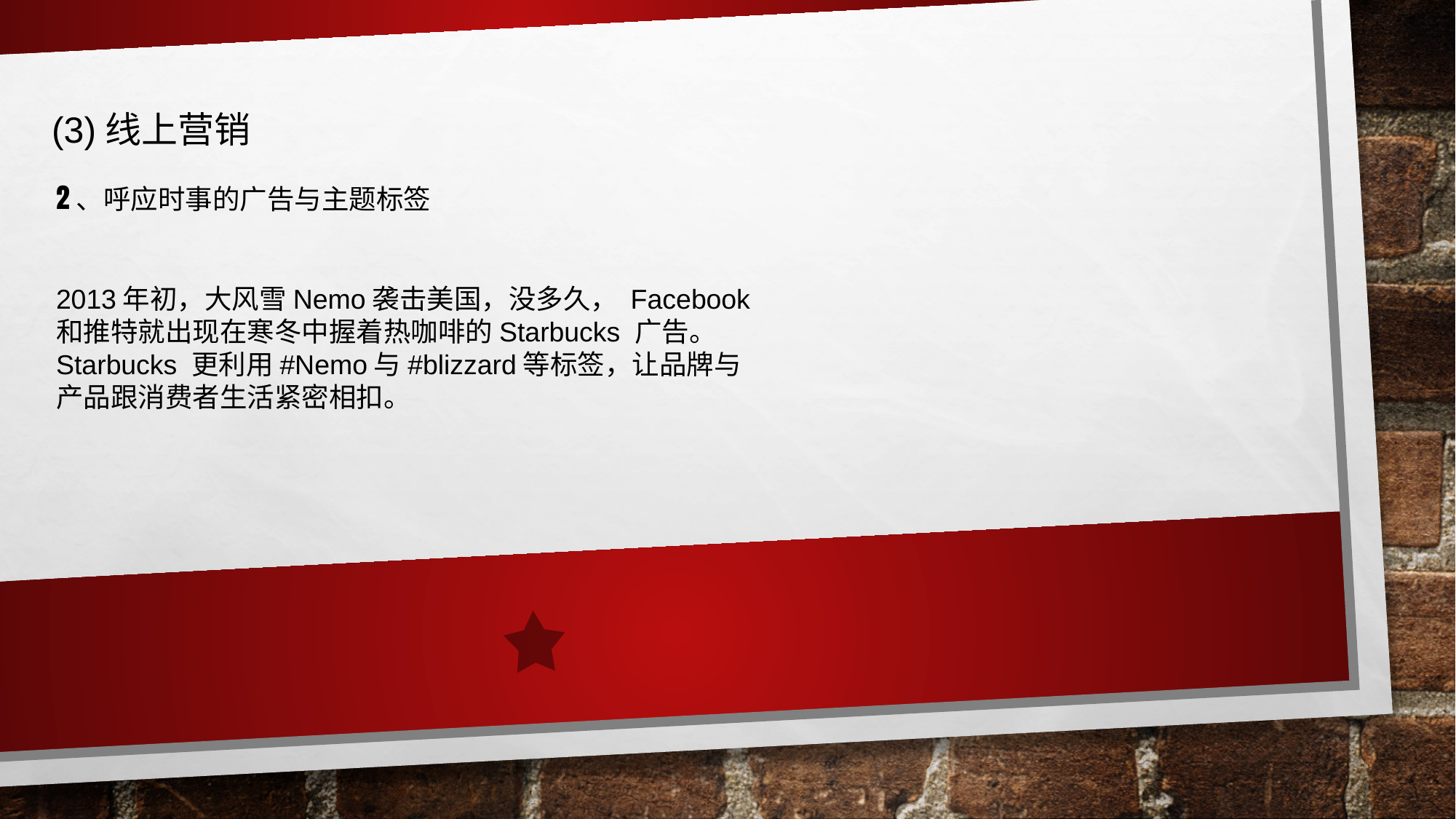

(3)线上营销
2、呼应时事的广告与主题标签
2013年初，大风雪Nemo袭击美国，没多久， Facebook 和推特就出现在寒冬中握着热咖啡的Starbucks 广告。 Starbucks 更利用#Nemo与#blizzard等标签，让品牌与产品跟消费者生活紧密相扣。